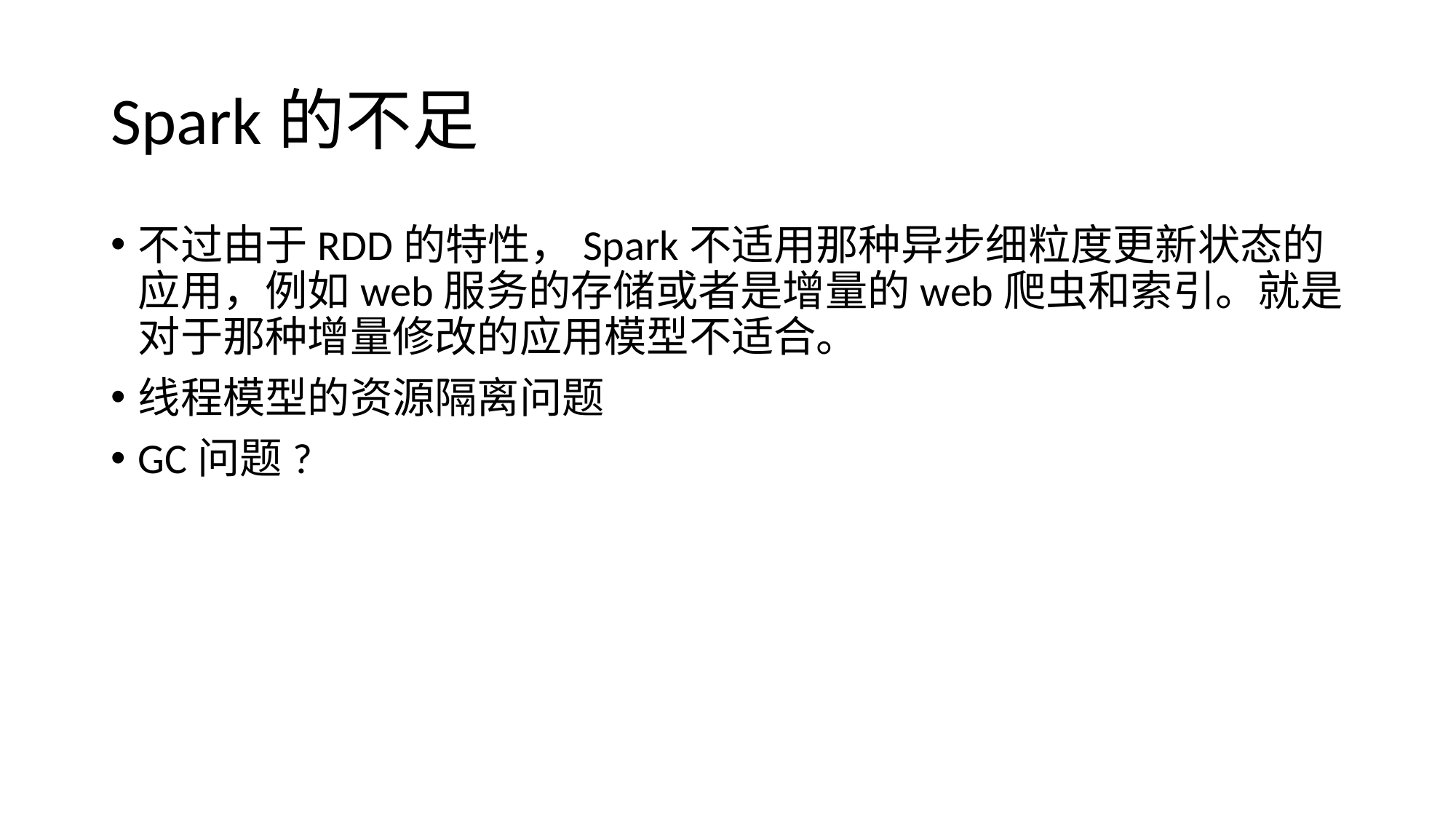

# Spark的不足
不过由于RDD的特性，Spark不适用那种异步细粒度更新状态的应用，例如web服务的存储或者是增量的web爬虫和索引。就是对于那种增量修改的应用模型不适合。
线程模型的资源隔离问题
GC问题?